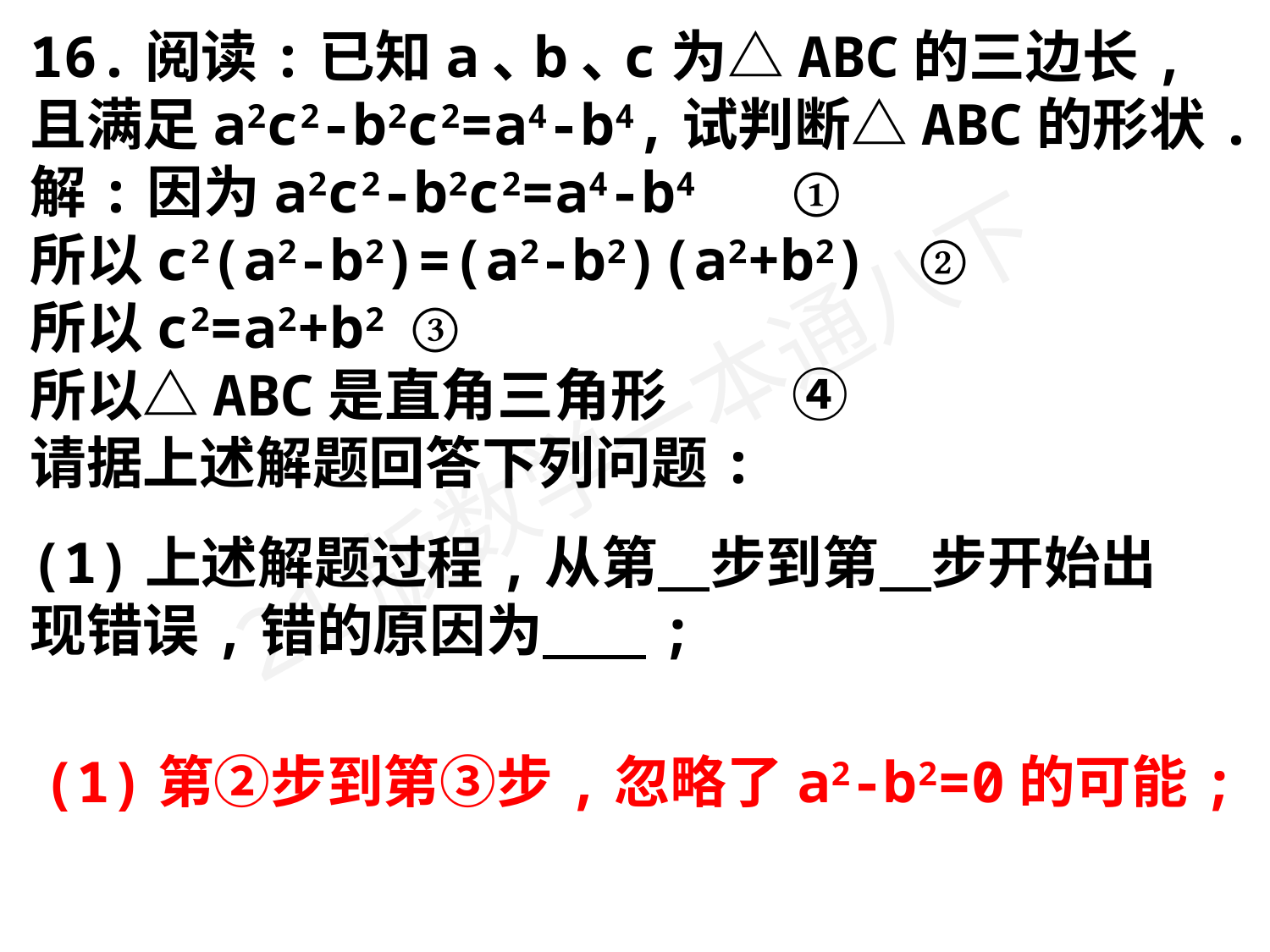

16.阅读:已知a､b､c为△ABC的三边长,且满足a2c2-b2c2=a4-b4,试判断△ABC的形状.
解:因为a2c2-b2c2=a4-b4	①
所以c2(a2-b2)=(a2-b2)(a2+b2)	②
所以c2=a2+b2	③
所以△ABC是直角三角形	④
请据上述解题回答下列问题:
(1)上述解题过程,从第    步到第    步开始出现错误,错的原因为        ;
(1)第②步到第③步,忽略了a2-b2=0的可能;